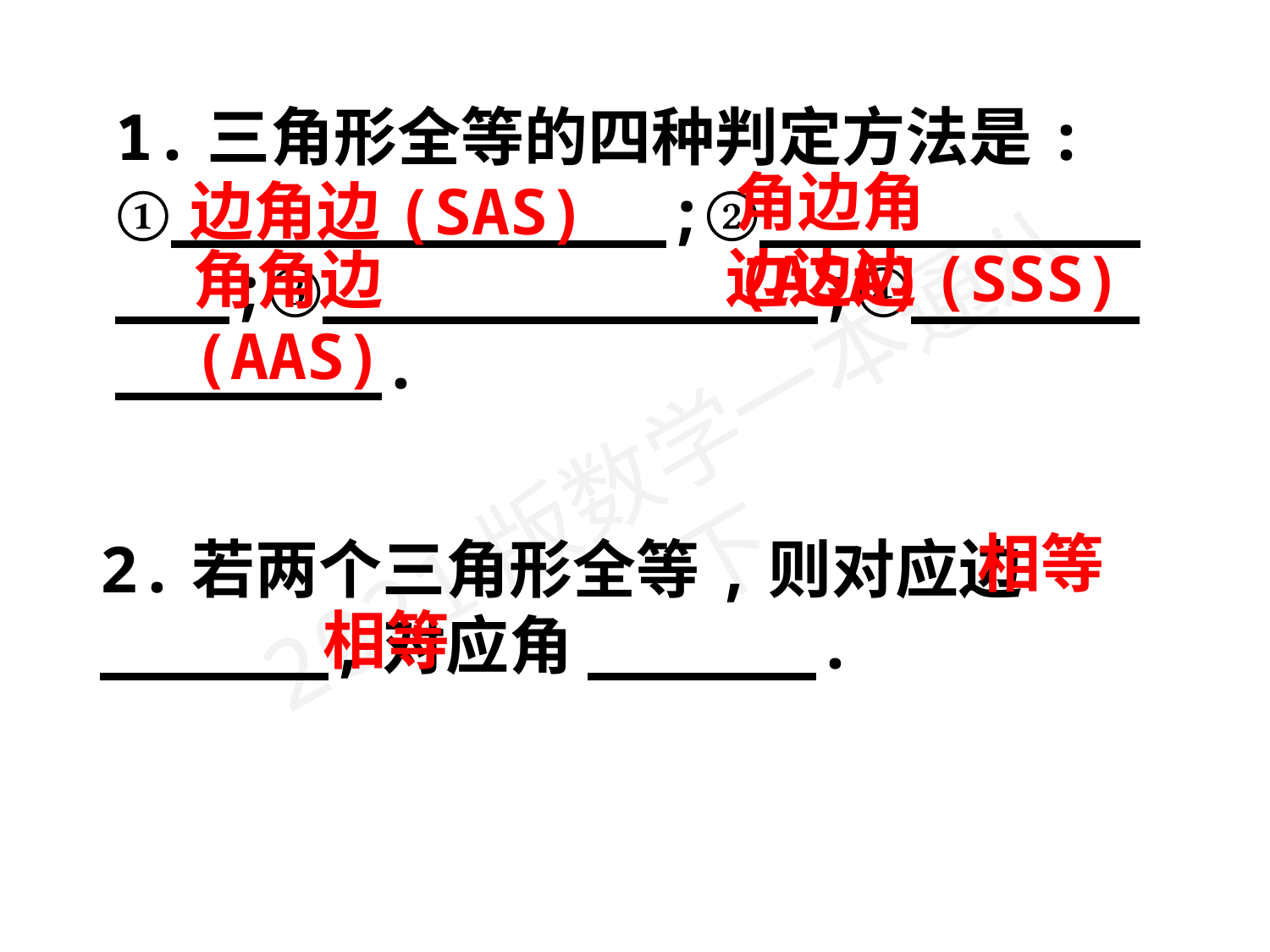

1.三角形全等的四种判定方法是:
①_____________;②_____________;③_____________;④_____________.
角边角(ASA)
边角边(SAS)
边边边(SSS)
角角边(AAS)
相等
2.若两个三角形全等,则对应边______,对应角______.
 相等